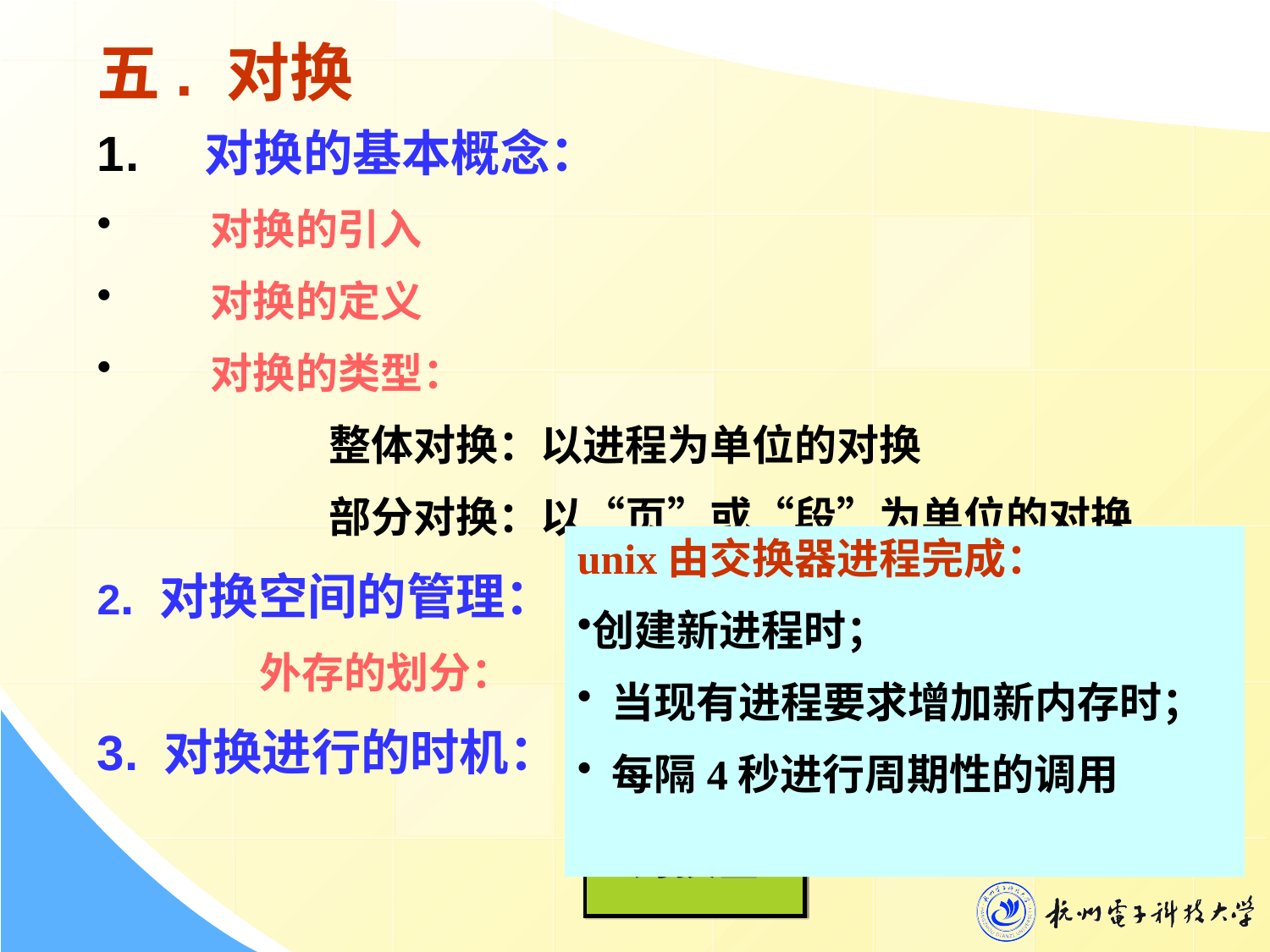

五. 对换
 对换的基本概念：
  对换的引入
  对换的定义
  对换的类型：
          整体对换：以进程为单位的对换
          部分对换：以“页”或“段”为单位的对换
2. 对换空间的管理：
                外存的划分：
3. 对换进行的时机：

unix由交换器进程完成：
创建新进程时；
 当现有进程要求增加新内存时；
 每隔4秒进行周期性的调用

文件区
离散分配

连续分配
对换区